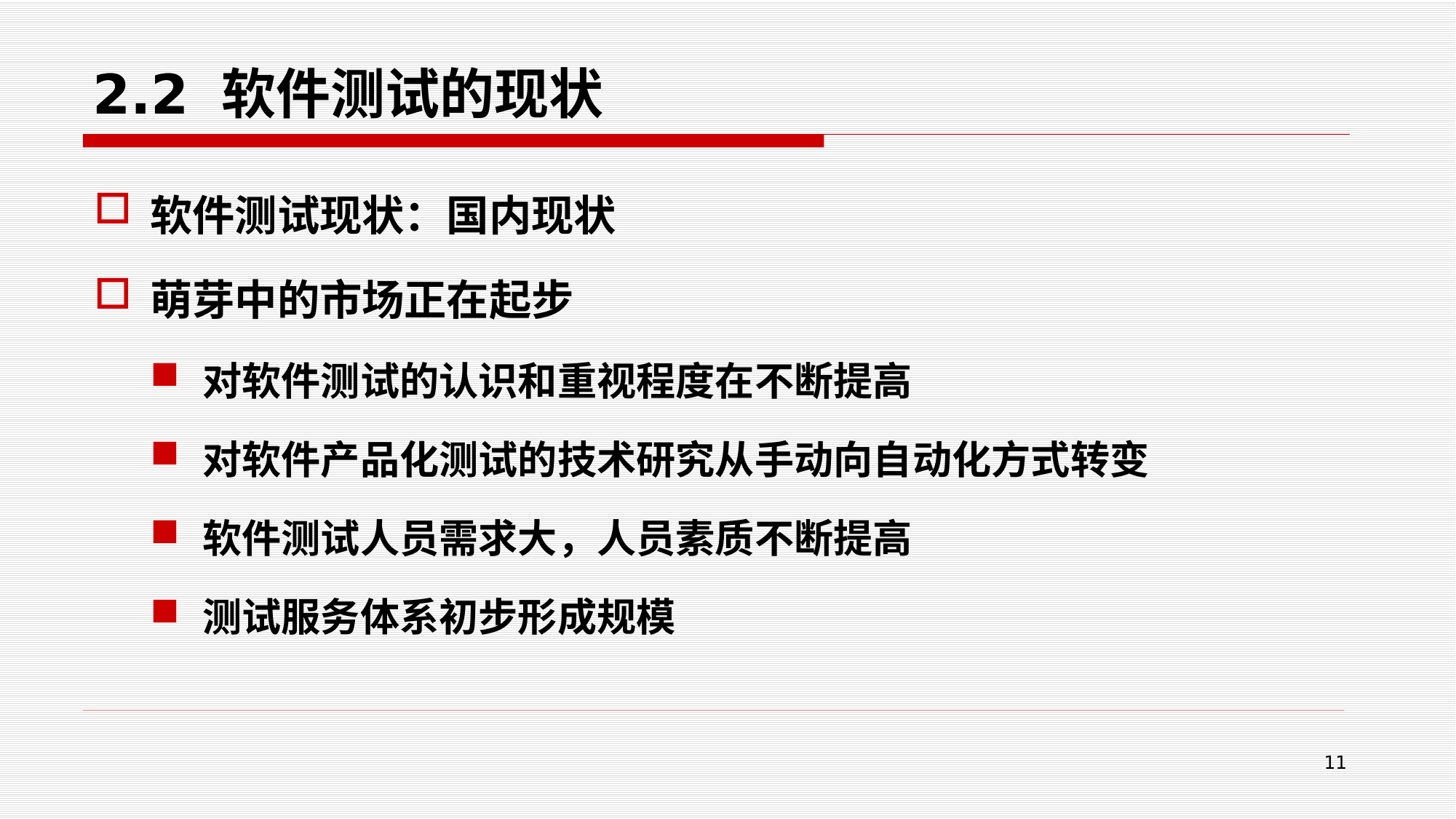

# 2.2 软件测试的现状
软件测试现状：国内现状
萌芽中的市场正在起步
对软件测试的认识和重视程度在不断提高
对软件产品化测试的技术研究从手动向自动化方式转变
软件测试人员需求大，人员素质不断提高
测试服务体系初步形成规模
11